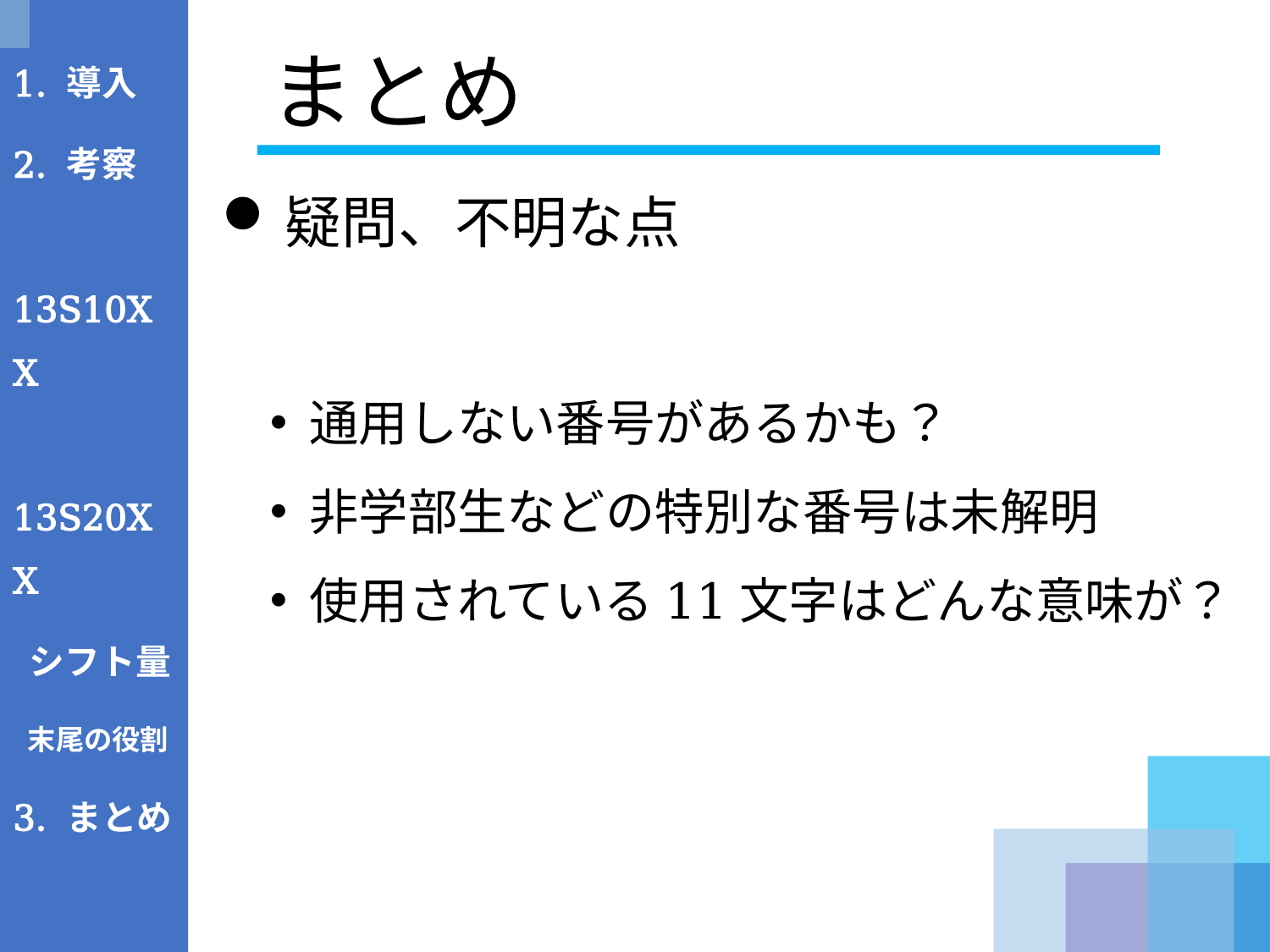

1. 導入
2. 考察
 13S10XX
 13S20XX
 シフト量
 末尾の役割
3. まとめ

# まとめ
疑問、不明な点
|  | H | A | T | N |
| --- | --- | --- | --- | --- |
| G | Y | S | L | F |
| G | Y | S | L | F |
| X | R | H | A | T |
| X | R | H | A | T |
| N | G | Y | S | L |
| N | G | Y | S | L |
| F | X | R | H | A |
| F | X | R |  |  |
通用しない番号があるかも？
非学部生などの特別な番号は未解明
使用されている11文字はどんな意味が？